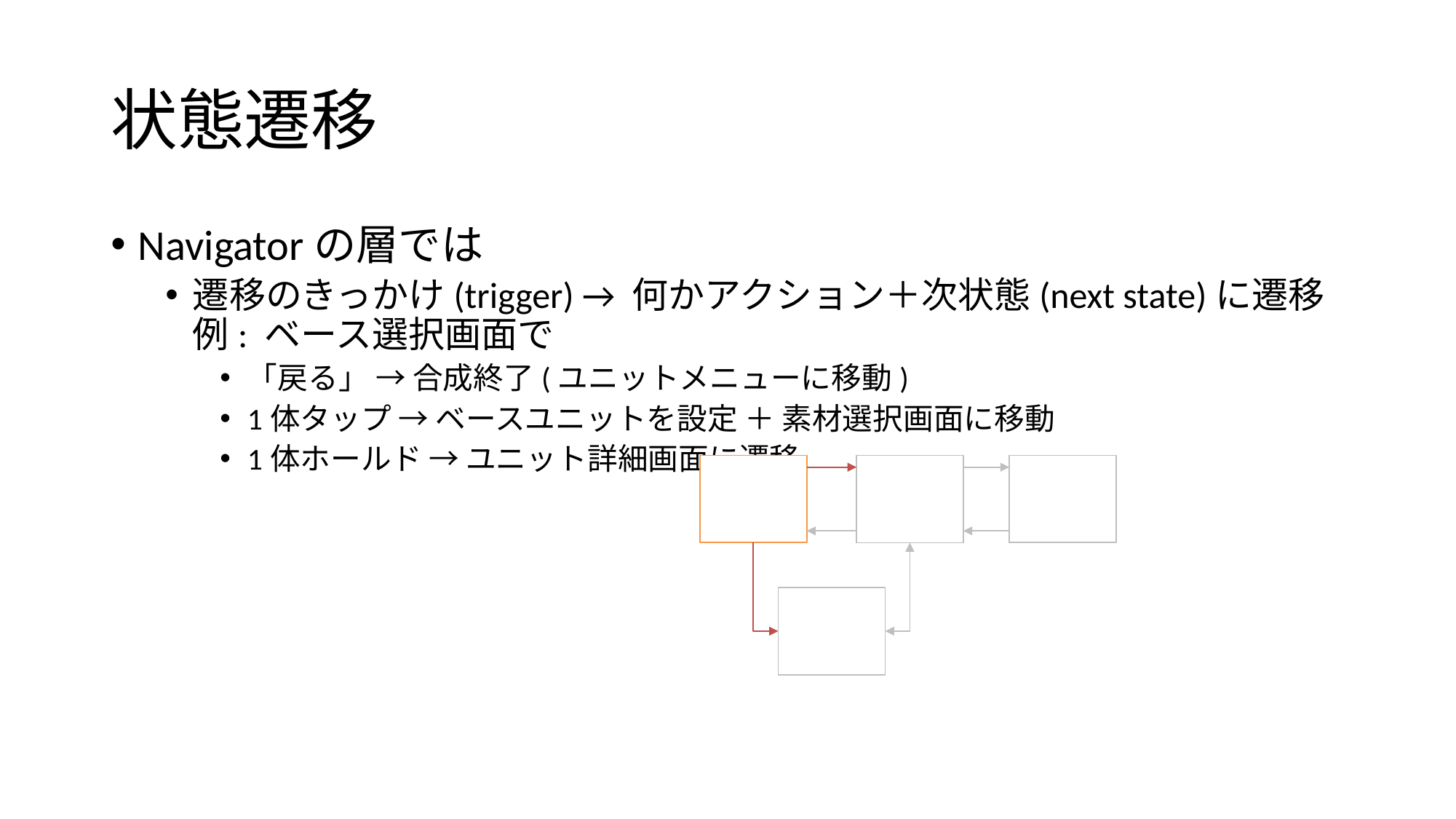

# 状態遷移
Navigatorの層では
遷移のきっかけ(trigger) → 何かアクション＋次状態(next state)に遷移
例: ベース選択画面で
「戻る」 → 合成終了(ユニットメニューに移動)
1体タップ → ベースユニットを設定 ＋ 素材選択画面に移動
1体ホールド → ユニット詳細画面に遷移